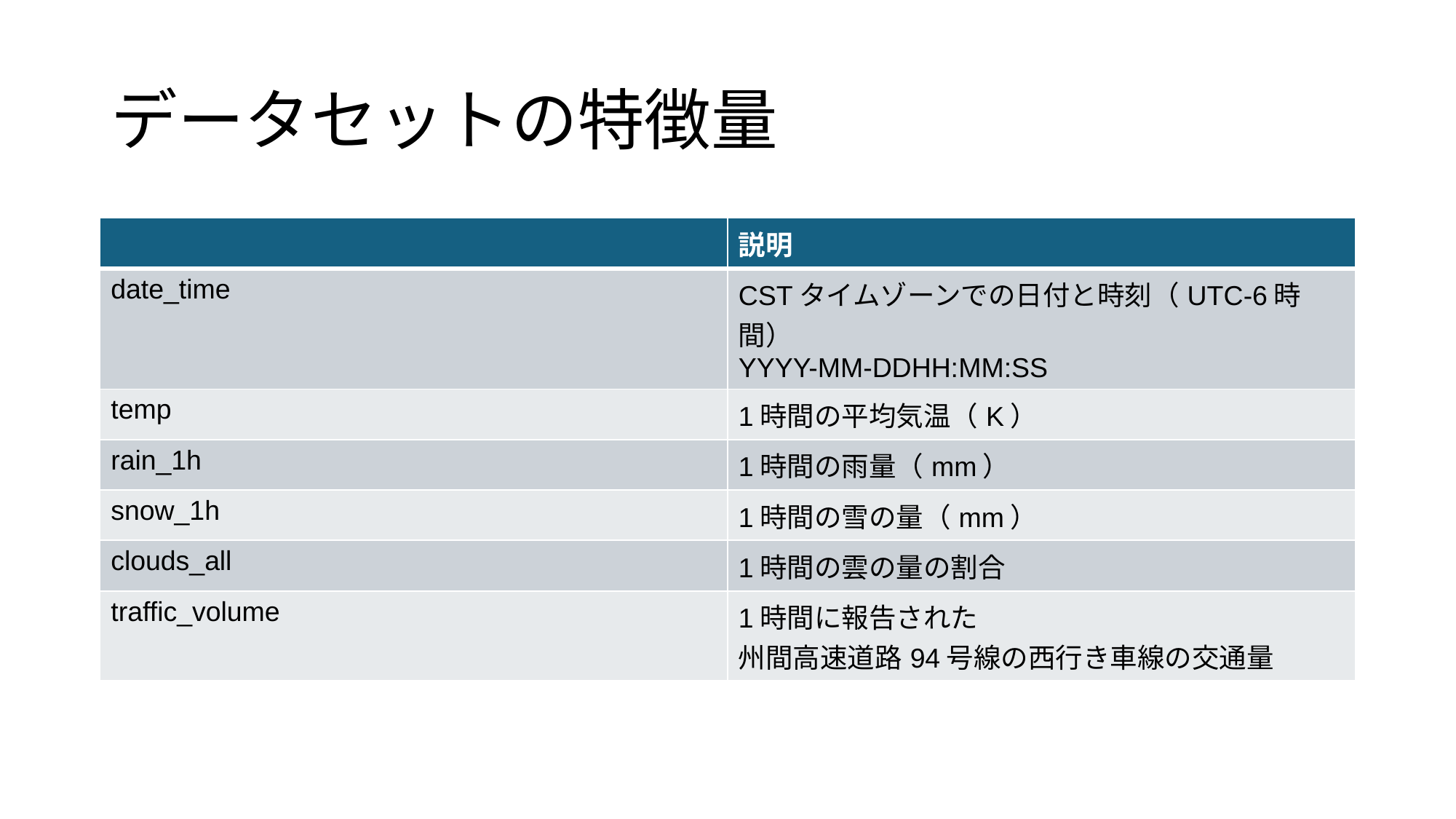

# データセットの特徴量
|  | 説明 |
| --- | --- |
| date\_time | CSTタイムゾーンでの日付と時刻（UTC-6時間） YYYY-MM-DDHH:MM:SS |
| temp | 1時間の平均気温（K） |
| rain\_1h | 1時間の雨量（mm） |
| snow\_1h | 1時間の雪の量（mm） |
| clouds\_all | 1時間の雲の量の割合 |
| traffic\_volume | 1時間に報告された 州間高速道路94号線の西行き車線の交通量 |